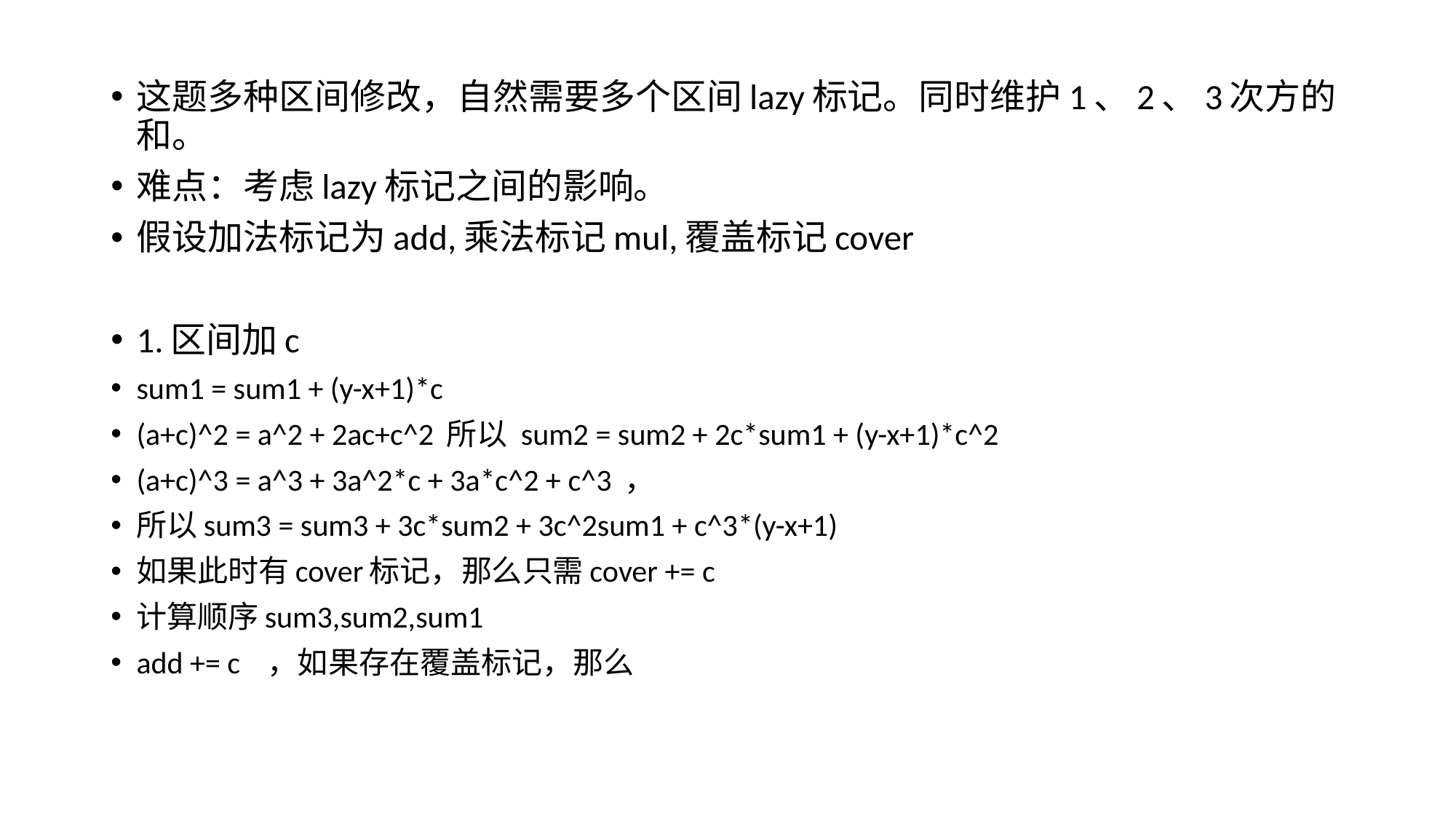

这题多种区间修改，自然需要多个区间lazy标记。同时维护1、2、3次方的和。
难点：考虑lazy标记之间的影响。
假设加法标记为add,乘法标记mul,覆盖标记cover

1.区间加c
sum1 = sum1 + (y-x+1)*c
(a+c)^2 = a^2 + 2ac+c^2 所以 sum2 = sum2 + 2c*sum1 + (y-x+1)*c^2
(a+c)^3 = a^3 + 3a^2*c + 3a*c^2 + c^3 ，
所以sum3 = sum3 + 3c*sum2 + 3c^2sum1 + c^3*(y-x+1)
如果此时有cover标记，那么只需cover += c
计算顺序sum3,sum2,sum1
add += c   ，如果存在覆盖标记，那么